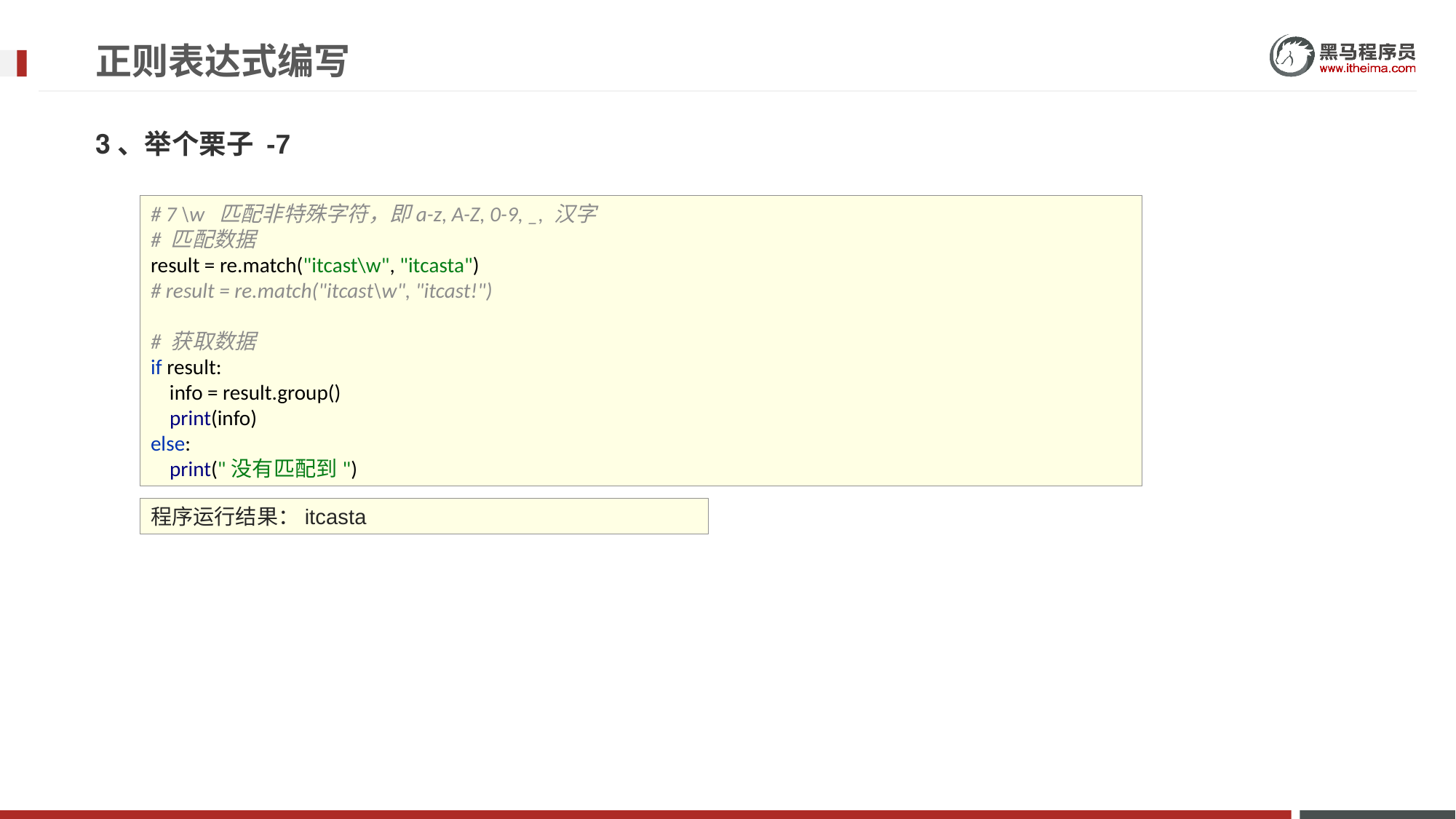

# 正则表达式编写
3、举个栗子 -7
# 7 \w  匹配非特殊字符，即a-z, A-Z, 0-9, _, 汉字 # 匹配数据 result = re.match("itcast\w", "itcasta") # result = re.match("itcast\w", "itcast!") # 获取数据 if result: info = result.group() print(info) else: print("没有匹配到")
程序运行结果：itcasta